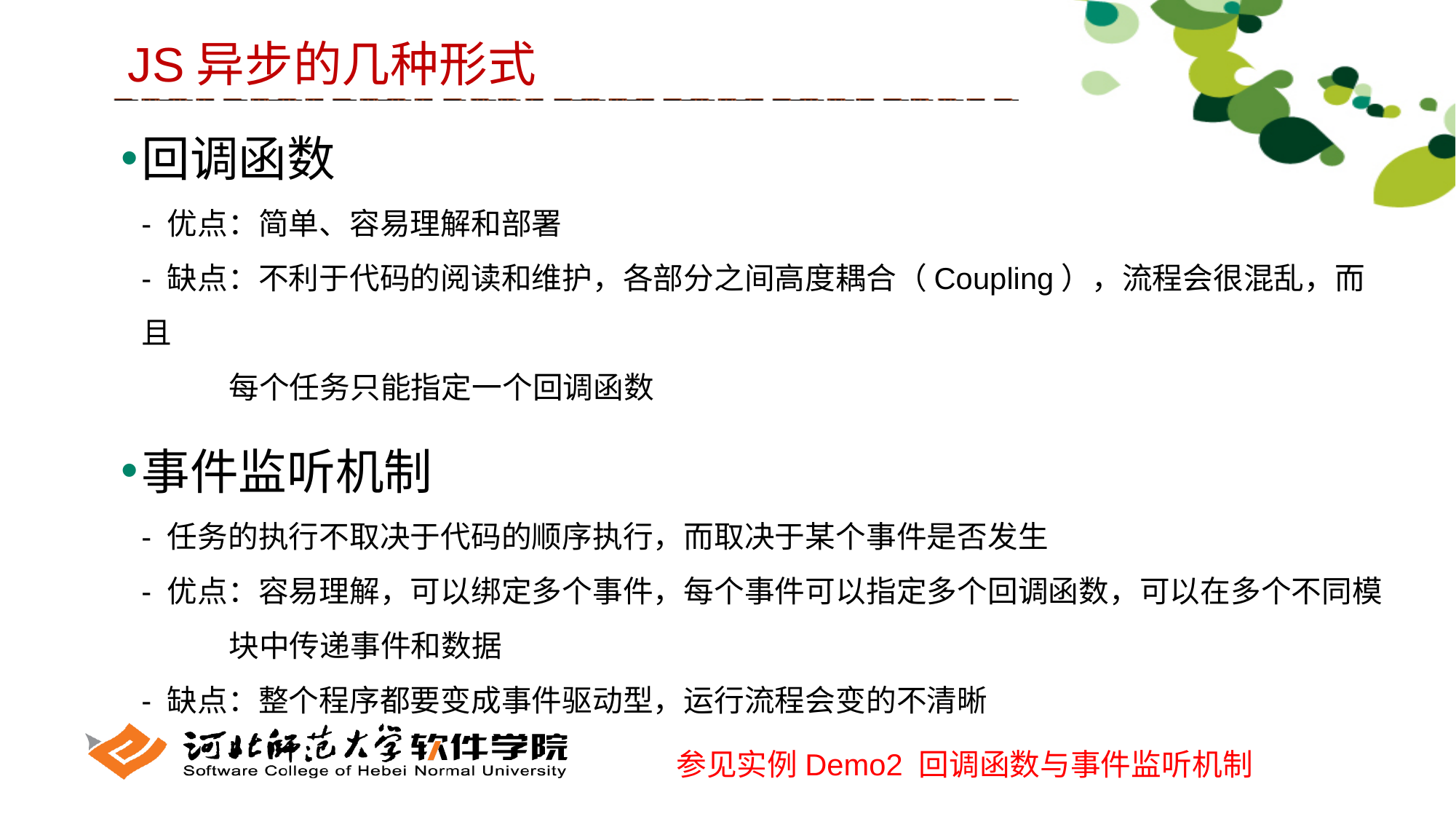

JS异步的几种形式
回调函数
- 优点：简单、容易理解和部署
- 缺点：不利于代码的阅读和维护，各部分之间高度耦合（Coupling），流程会很混乱，而且
             每个任务只能指定一个回调函数
事件监听机制
- 任务的执行不取决于代码的顺序执行，而取决于某个事件是否发生
- 优点：容易理解，可以绑定多个事件，每个事件可以指定多个回调函数，可以在多个不同模
             块中传递事件和数据
- 缺点：整个程序都要变成事件驱动型，运行流程会变的不清晰
参见实例Demo2 回调函数与事件监听机制